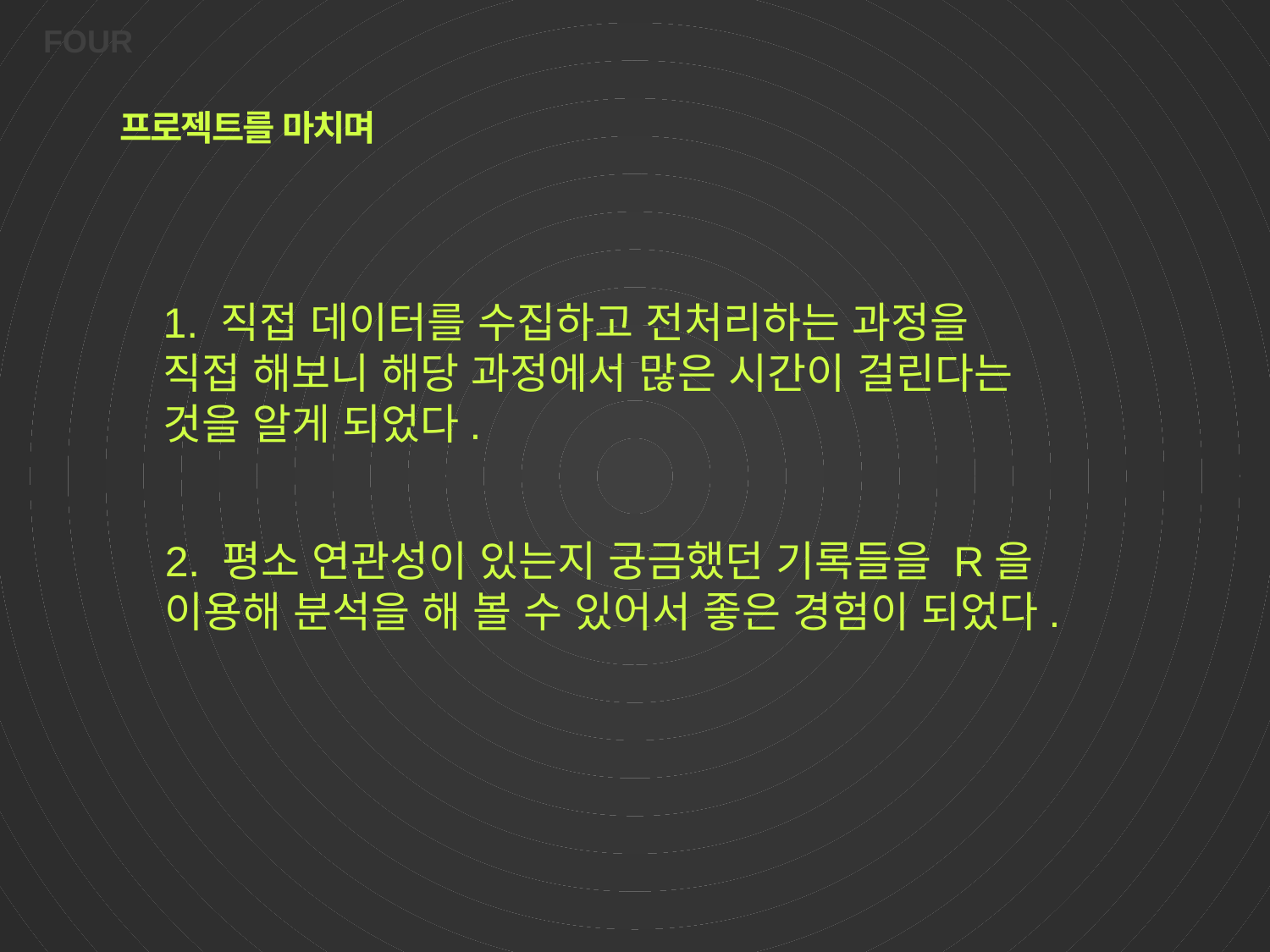

FOUR
프로젝트를 마치며
1. 직접 데이터를 수집하고 전처리하는 과정을 직접 해보니 해당 과정에서 많은 시간이 걸린다는 것을 알게 되었다.
2. 평소 연관성이 있는지 궁금했던 기록들을 R을 이용해 분석을 해 볼 수 있어서 좋은 경험이 되었다.